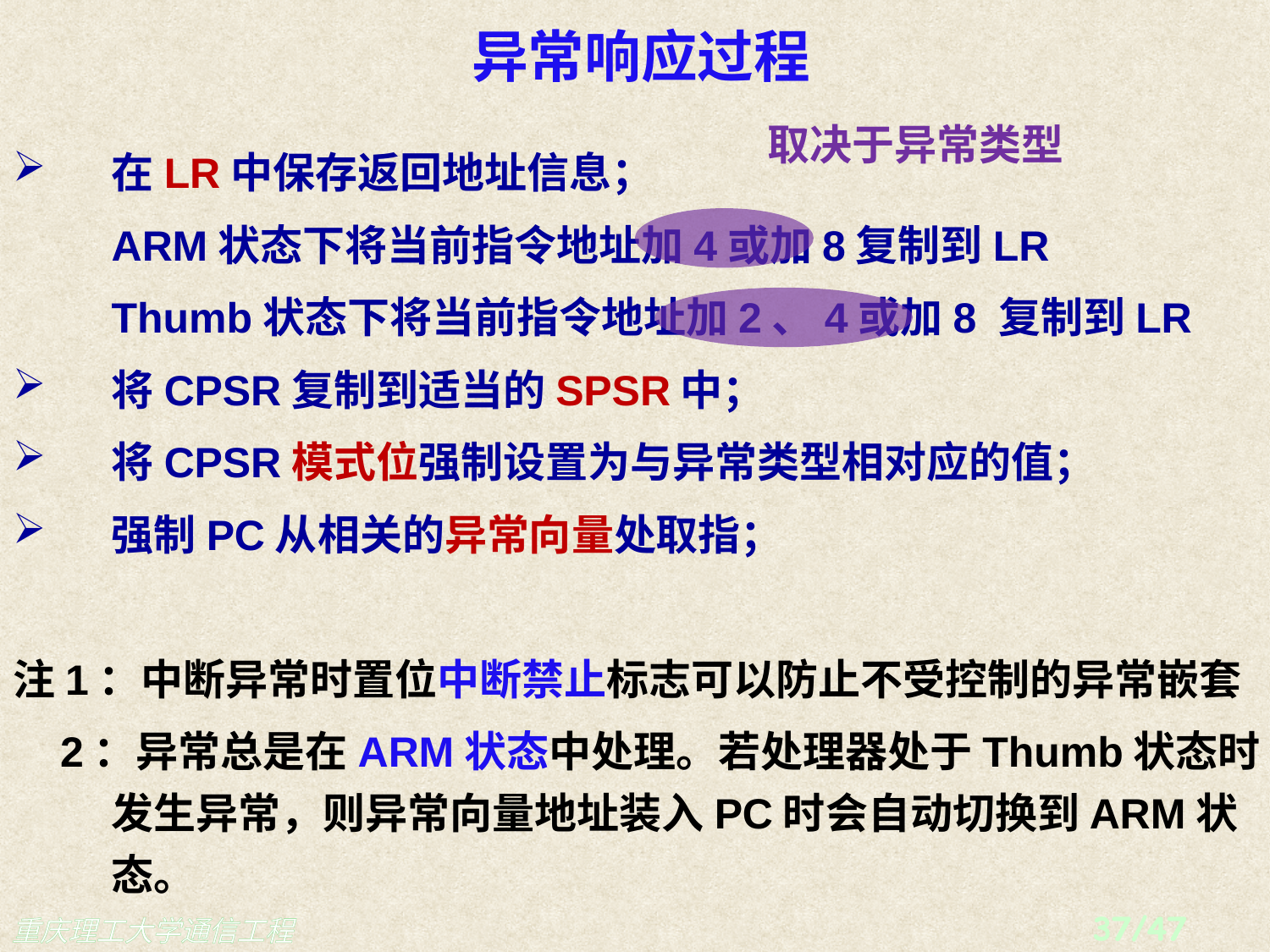

# 异常响应过程
取决于异常类型
在LR中保存返回地址信息；
    	ARM状态下将当前指令地址加4或加8复制到LR
    	Thumb状态下将当前指令地址加2、4或加8 复制到LR
将CPSR复制到适当的SPSR中；
将CPSR模式位强制设置为与异常类型相对应的值；
强制PC从相关的异常向量处取指；

注1：中断异常时置位中断禁止标志可以防止不受控制的异常嵌套
    2：异常总是在ARM状态中处理。若处理器处于Thumb状态时发生异常，则异常向量地址装入PC时会自动切换到ARM状态。